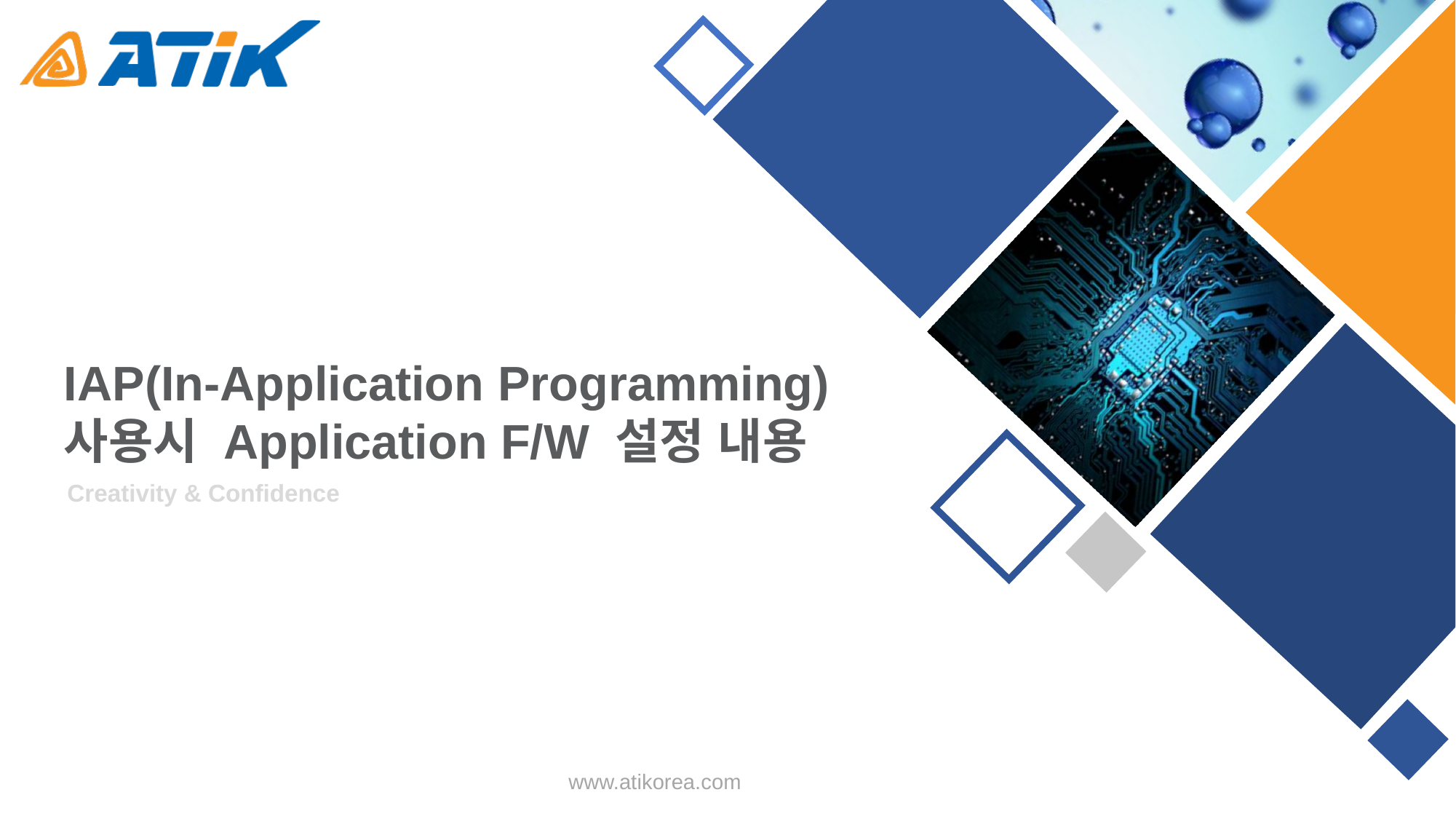

IAP(In-Application Programming)
사용시 Application F/W 설정 내용
Creativity & Confidence
www.atikorea.com